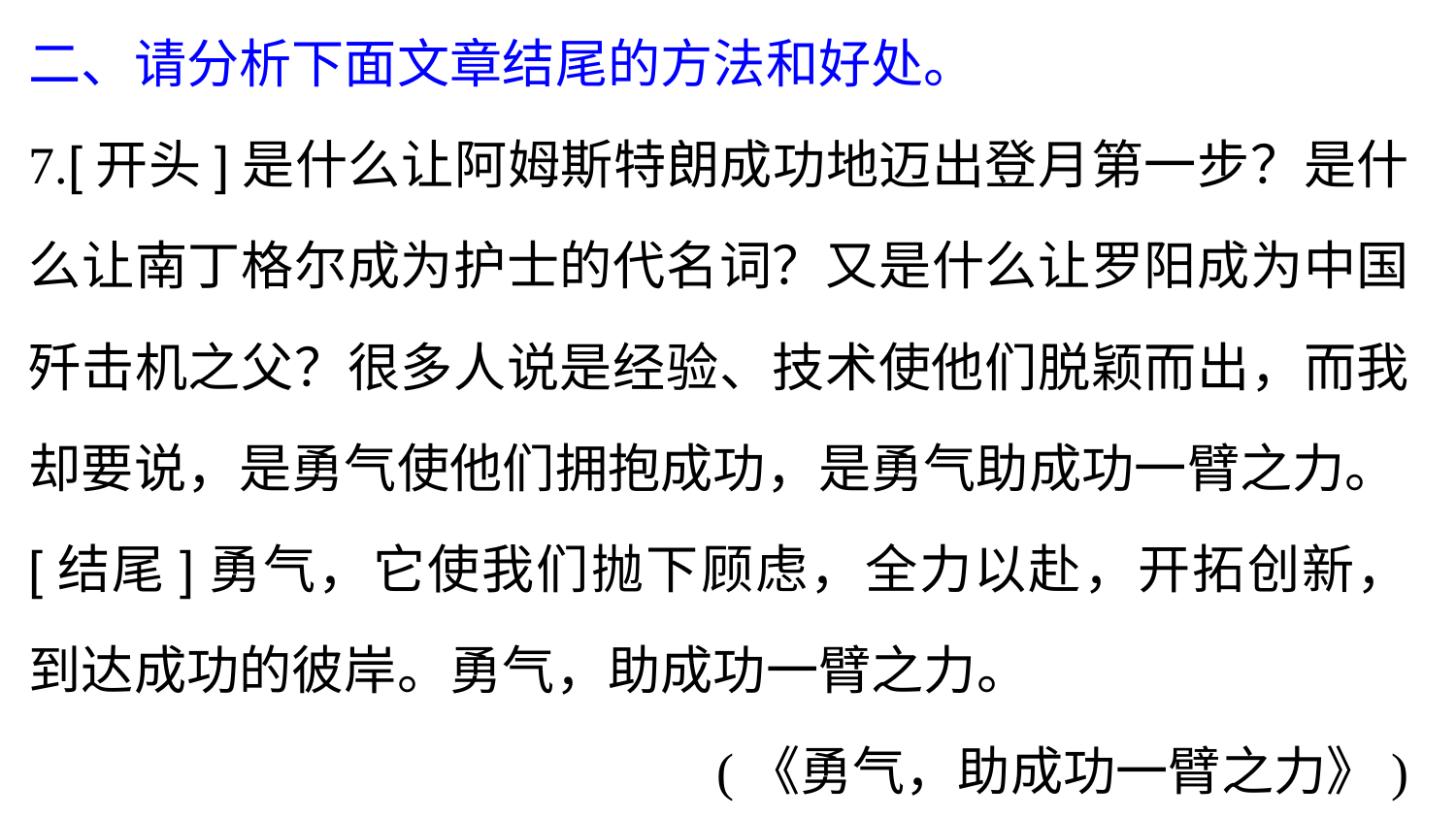

二、请分析下面文章结尾的方法和好处。
7.[开头]是什么让阿姆斯特朗成功地迈出登月第一步？是什么让南丁格尔成为护士的代名词？又是什么让罗阳成为中国歼击机之父？很多人说是经验、技术使他们脱颖而出，而我却要说，是勇气使他们拥抱成功，是勇气助成功一臂之力。
[结尾]勇气，它使我们抛下顾虑，全力以赴，开拓创新，到达成功的彼岸。勇气，助成功一臂之力。
(《勇气，助成功一臂之力》)